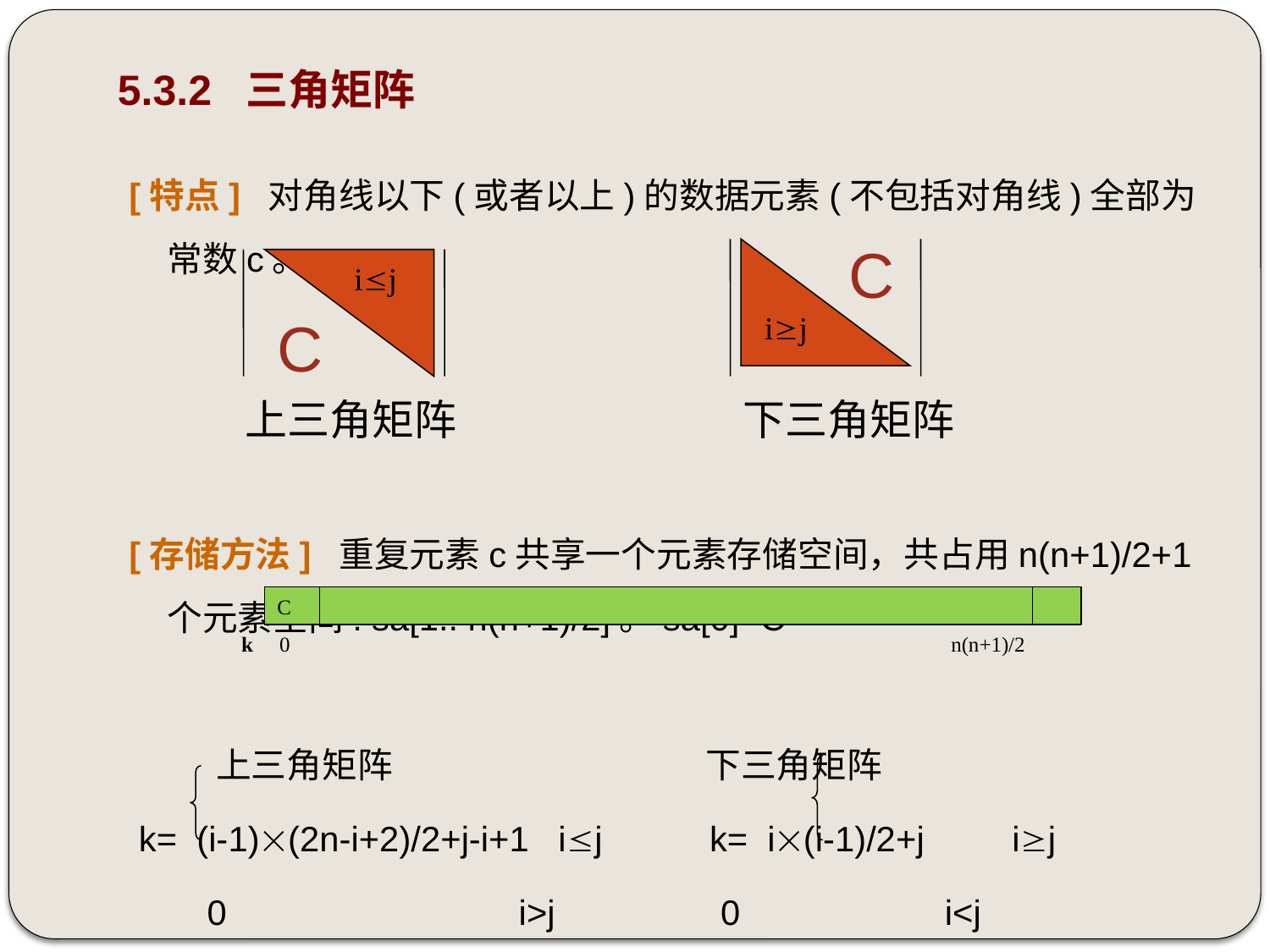

# 5.3.2  三角矩阵
[特点]  对角线以下(或者以上)的数据元素(不包括对角线)全部为常数c。

[存储方法]  重复元素c共享一个元素存储空间，共占用n(n+1)/2+1个元素空间: sa[1.. n(n+1)/2]。sa[0]=C

          上三角矩阵                                        下三角矩阵
 k=  (i-1)×(2n-i+2)/2+j-i+1   i≤j           k=  i×(i-1)/2+j         i≥j
        0                              i>j                 0                     i<j

C

C
上三角矩阵
下三角矩阵
i≤j
i≥j
C

k     0                                                                                                                             n(n+1)/2